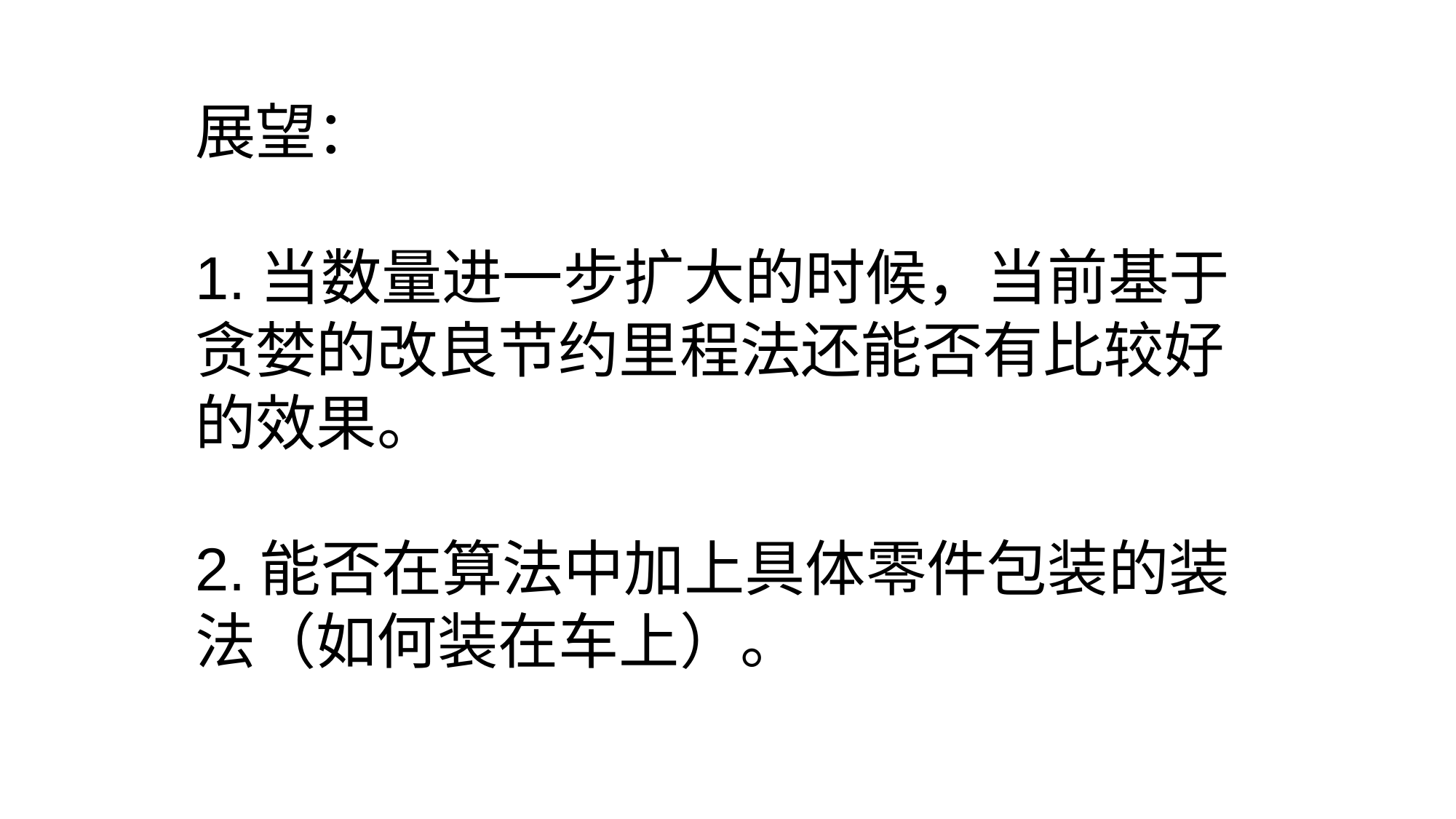

展望：

1.当数量进一步扩大的时候，当前基于贪婪的改良节约里程法还能否有比较好的效果。

2.能否在算法中加上具体零件包装的装法（如何装在车上）。